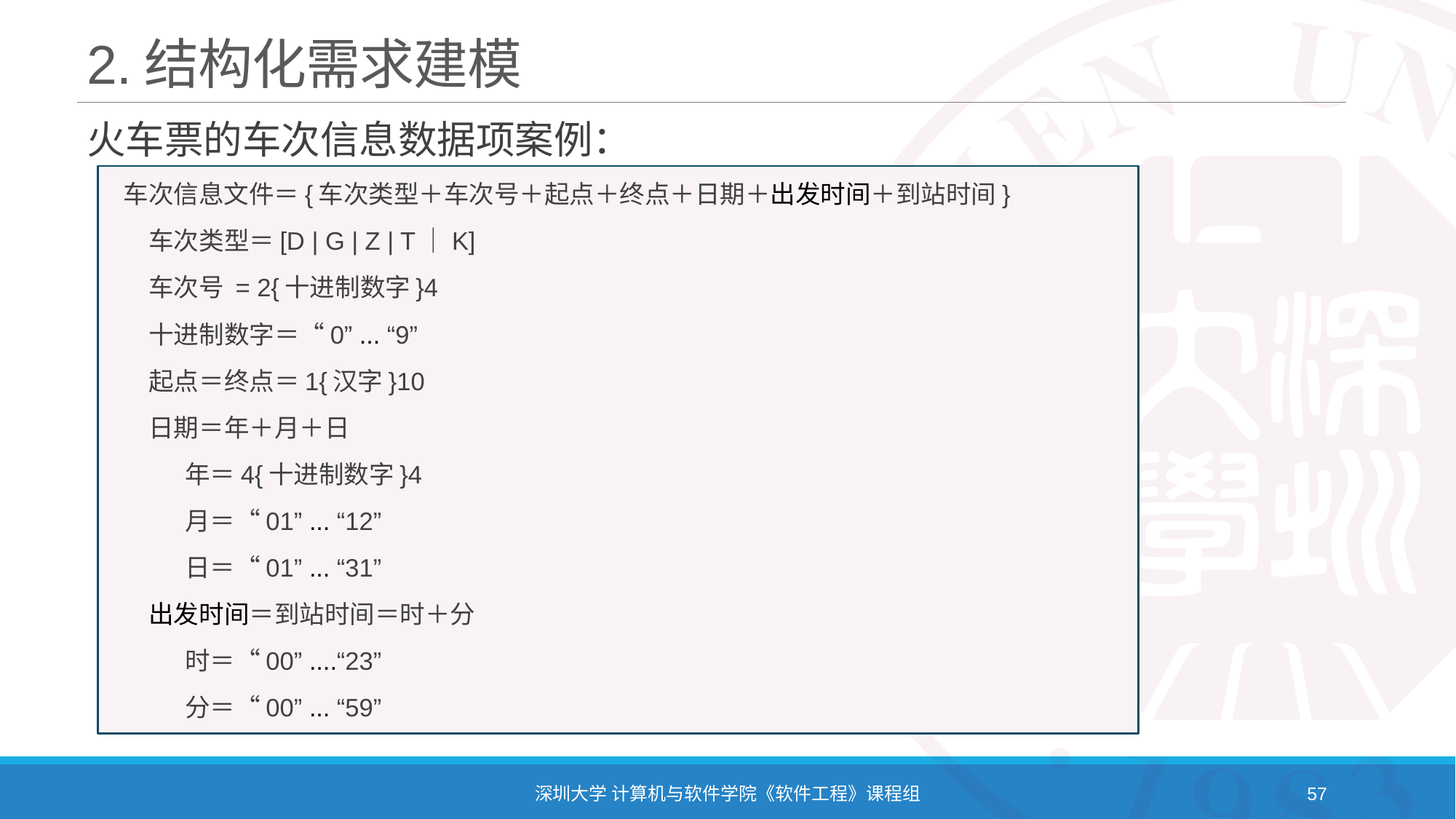

# 2.结构化需求建模
火车票的车次信息数据项案例：
车次信息文件＝{车次类型＋车次号＋起点＋终点＋日期＋出发时间＋到站时间}
车次类型＝[D | G | Z | T｜K]
车次号 = 2{十进制数字}4
十进制数字＝“0” ... “9”
起点＝终点＝1{汉字}10
日期＝年＋月＋日
年＝4{十进制数字}4
月＝“01” ... “12”
日＝“01” ... “31”
出发时间＝到站时间＝时＋分
时＝“00” ....“23”
分＝“00” ... “59”

深圳大学 计算机与软件学院《软件工程》课程组
57